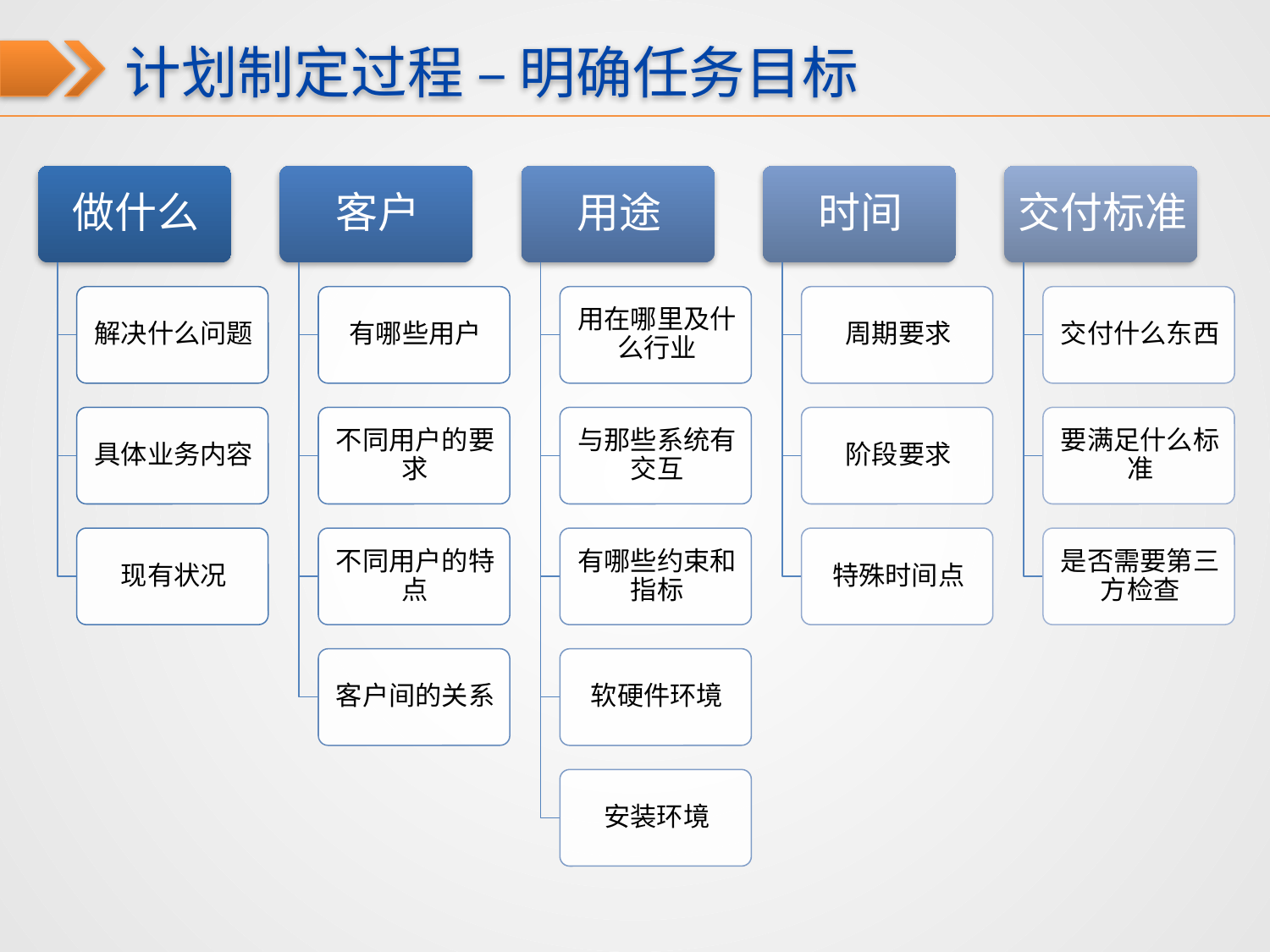

计划制定过程 – 明确任务目标

做什么
解决什么问题
具体业务内容
现有状况
客户
有哪些用户
不同用户的要求
不同用户的特点
客户间的关系
用途
用在哪里及什么行业
与那些系统有交互
有哪些约束和指标
软硬件环境
安装环境
时间
周期要求
阶段要求
特殊时间点
交付标准
交付什么东西
要满足什么标准
是否需要第三方检查